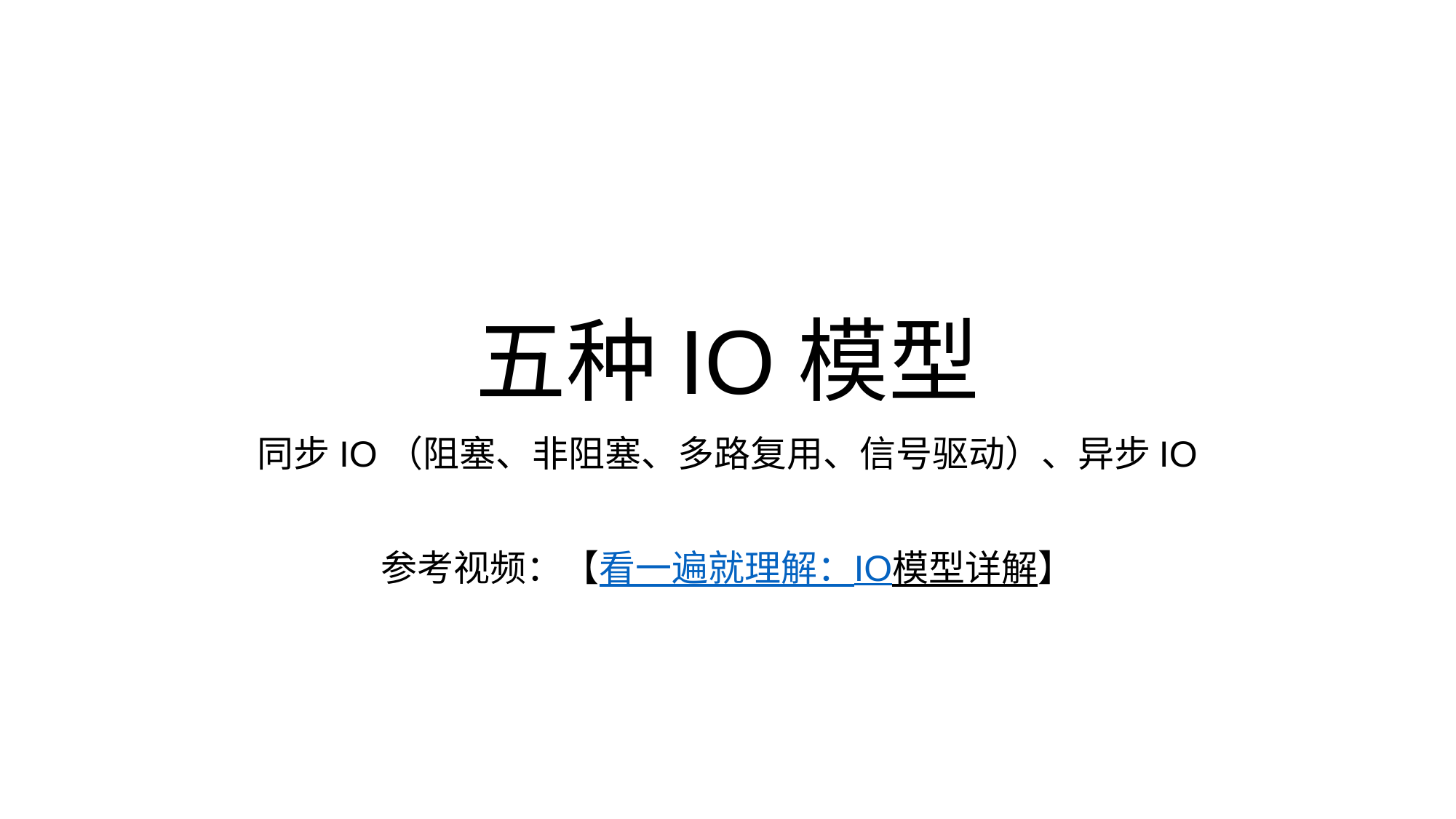

# 五种IO模型
同步IO（阻塞、非阻塞、多路复用、信号驱动）、异步IO

参考视频：【看一遍就理解：IO模型详解】